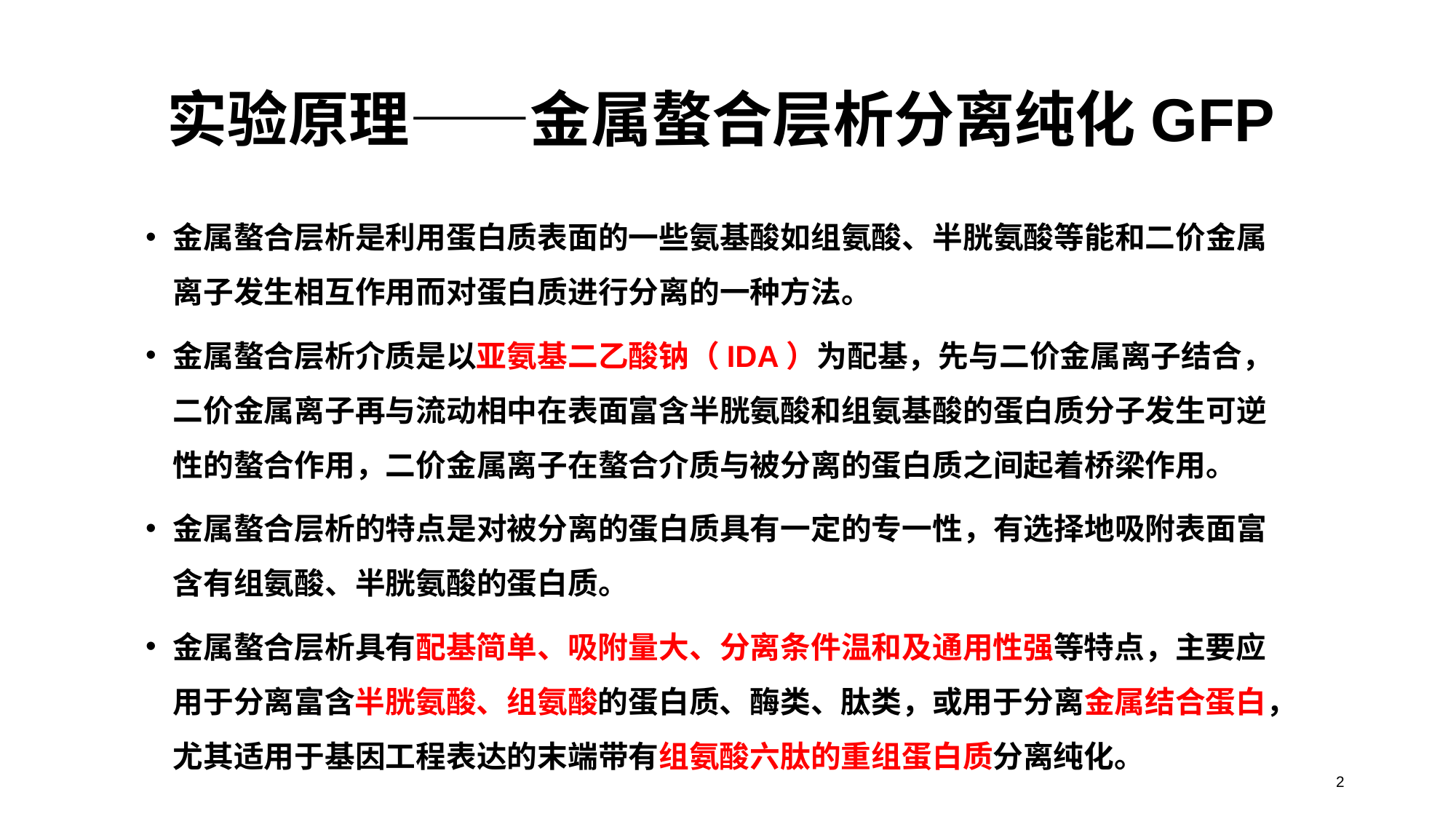

# 实验原理——金属螯合层析分离纯化GFP
金属螯合层析是利用蛋白质表面的一些氨基酸如组氨酸、半胱氨酸等能和二价金属离子发生相互作用而对蛋白质进行分离的一种方法。
金属螯合层析介质是以亚氨基二乙酸钠（IDA）为配基，先与二价金属离子结合，二价金属离子再与流动相中在表面富含半胱氨酸和组氨基酸的蛋白质分子发生可逆性的螯合作用，二价金属离子在螯合介质与被分离的蛋白质之间起着桥梁作用。
金属螯合层析的特点是对被分离的蛋白质具有一定的专一性，有选择地吸附表面富含有组氨酸、半胱氨酸的蛋白质。
金属螯合层析具有配基简单、吸附量大、分离条件温和及通用性强等特点，主要应用于分离富含半胱氨酸、组氨酸的蛋白质、酶类、肽类，或用于分离金属结合蛋白，尤其适用于基因工程表达的末端带有组氨酸六肽的重组蛋白质分离纯化。
2